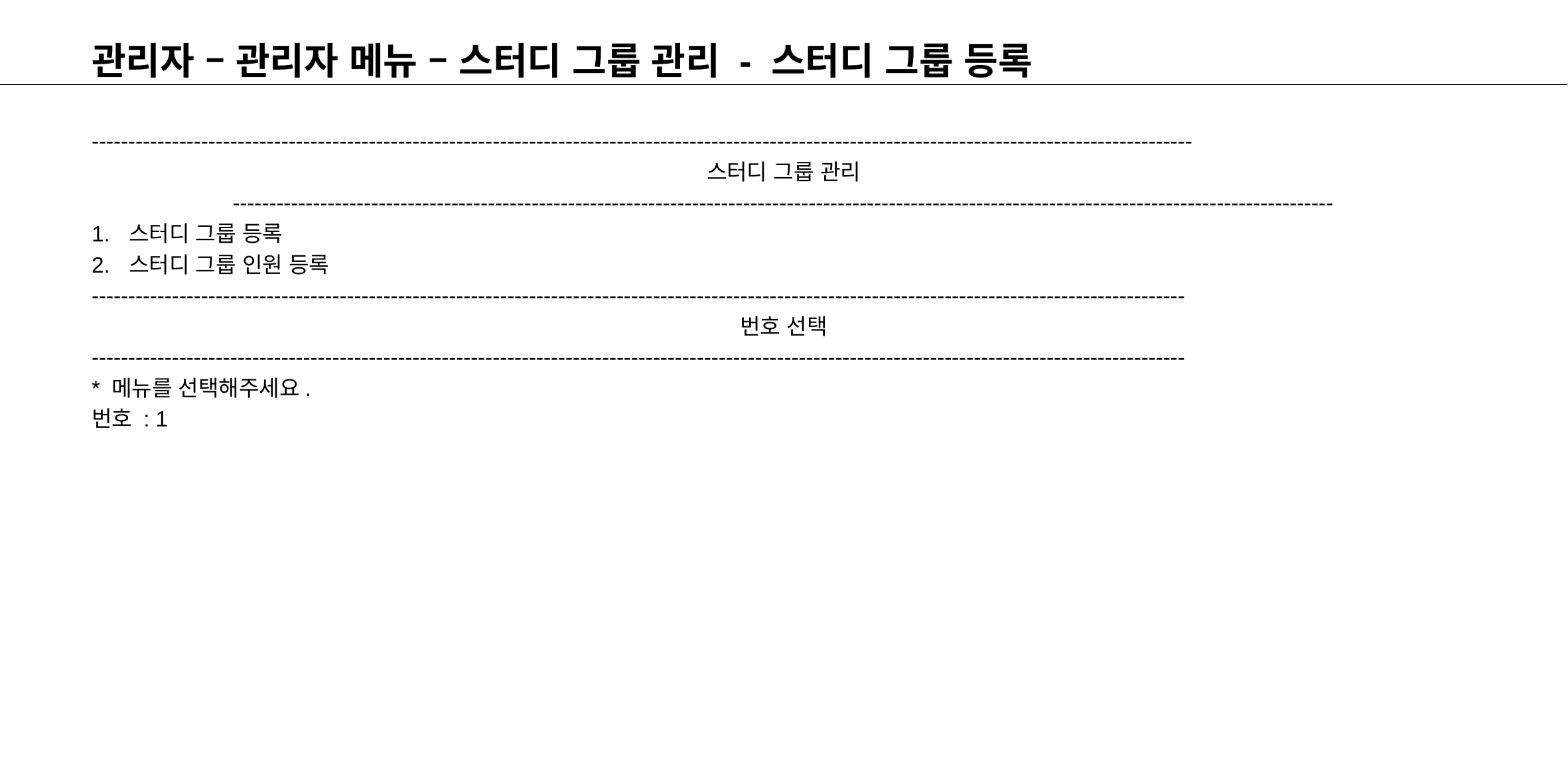

# 관리자 – 관리자 메뉴 – 스터디 그룹 관리 - 스터디 그룹 등록
-------------------------------------------------------------------------------------------------------------------------------------------------------
스터디 그룹 관리
-------------------------------------------------------------------------------------------------------------------------------------------------------
스터디 그룹 등록
스터디 그룹 인원 등록
------------------------------------------------------------------------------------------------------------------------------------------------------
번호 선택
------------------------------------------------------------------------------------------------------------------------------------------------------
* 메뉴를 선택해주세요.
번호 : 1